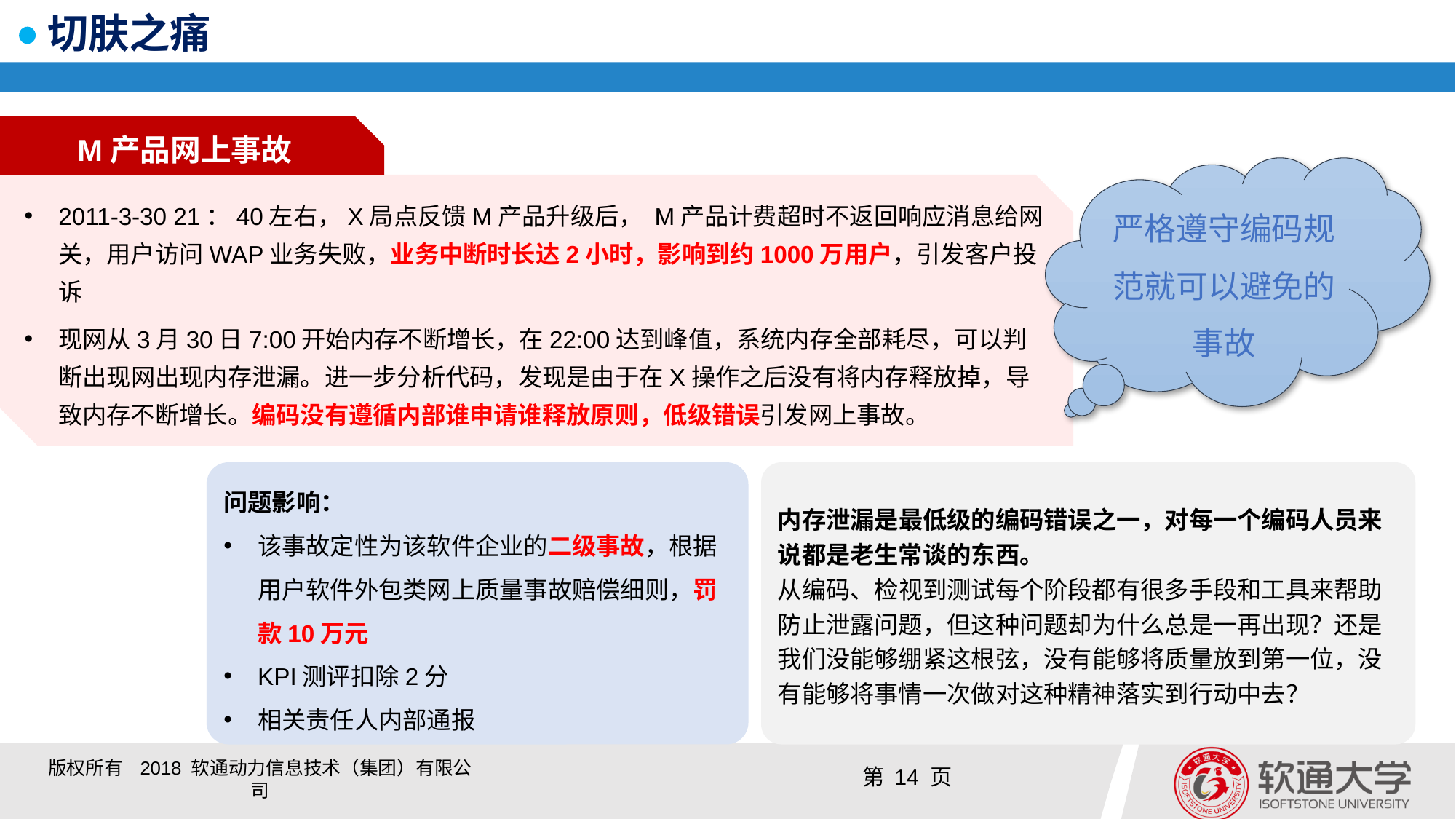

# 切肤之痛
M产品网上事故
严格遵守编码规范就可以避免的事故
2011-3-30 21：40左右，X局点反馈M产品升级后， M产品计费超时不返回响应消息给网关，用户访问WAP业务失败，业务中断时长达2小时，影响到约1000万用户，引发客户投诉
现网从3月30日7:00开始内存不断增长，在22:00达到峰值，系统内存全部耗尽，可以判断出现网出现内存泄漏。进一步分析代码，发现是由于在X操作之后没有将内存释放掉，导致内存不断增长。编码没有遵循内部谁申请谁释放原则，低级错误引发网上事故。
问题影响：
该事故定性为该软件企业的二级事故，根据用户软件外包类网上质量事故赔偿细则，罚款10万元
KPI测评扣除2分
相关责任人内部通报
内存泄漏是最低级的编码错误之一，对每一个编码人员来说都是老生常谈的东西。
从编码、检视到测试每个阶段都有很多手段和工具来帮助防止泄露问题，但这种问题却为什么总是一再出现？还是我们没能够绷紧这根弦，没有能够将质量放到第一位，没有能够将事情一次做对这种精神落实到行动中去？